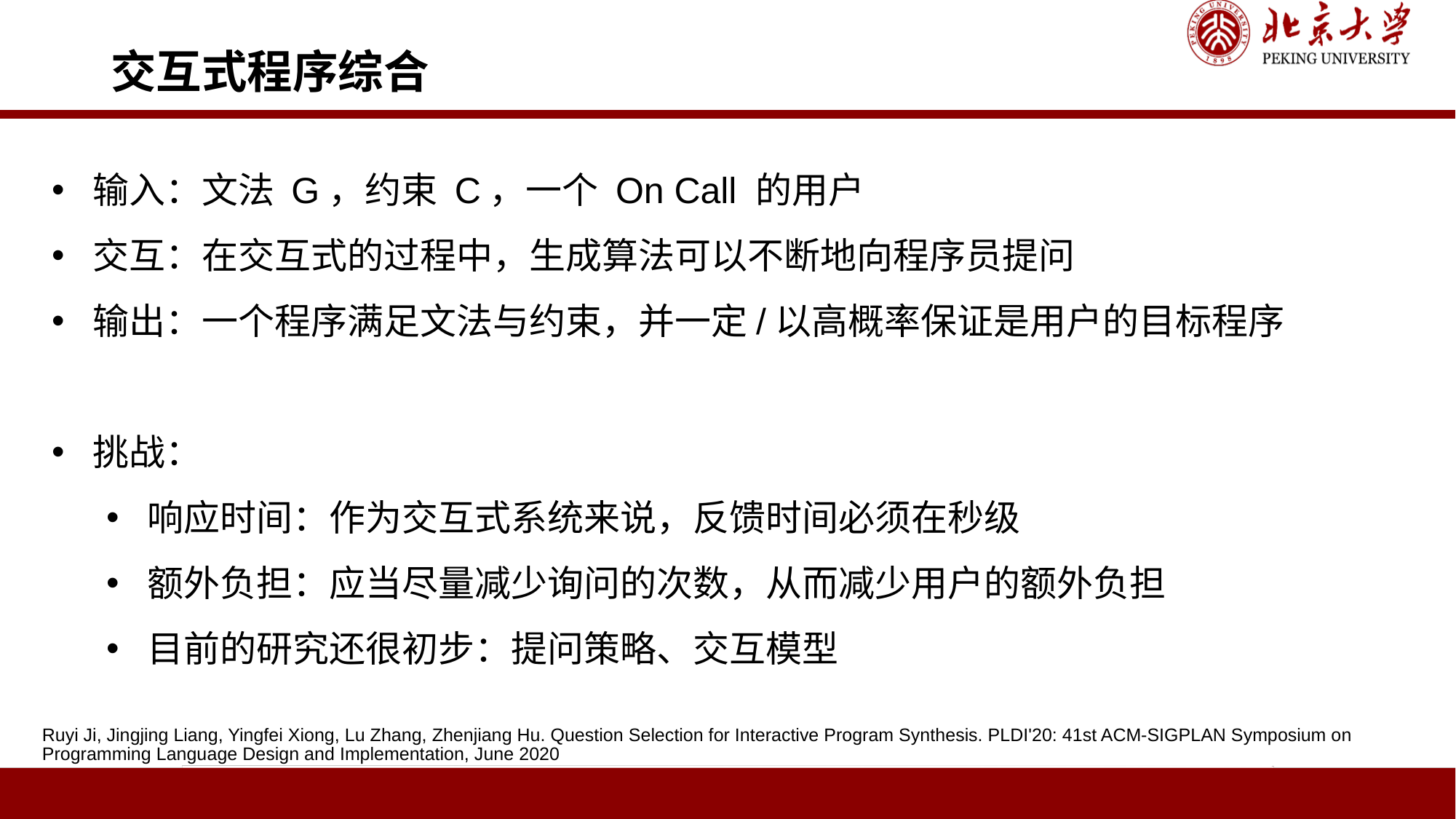

交互式程序综合

输入：文法 G，约束 C，一个 On Call 的用户
交互：在交互式的过程中，生成算法可以不断地向程序员提问
输出：一个程序满足文法与约束，并一定/以高概率保证是用户的目标程序

挑战：
响应时间：作为交互式系统来说，反馈时间必须在秒级
额外负担：应当尽量减少询问的次数，从而减少用户的额外负担
目前的研究还很初步：提问策略、交互模型
Ruyi Ji, Jingjing Liang, Yingfei Xiong, Lu Zhang, Zhenjiang Hu. Question Selection for Interactive Program Synthesis. PLDI'20: 41st ACM-SIGPLAN Symposium on Programming Language Design and Implementation, June 2020